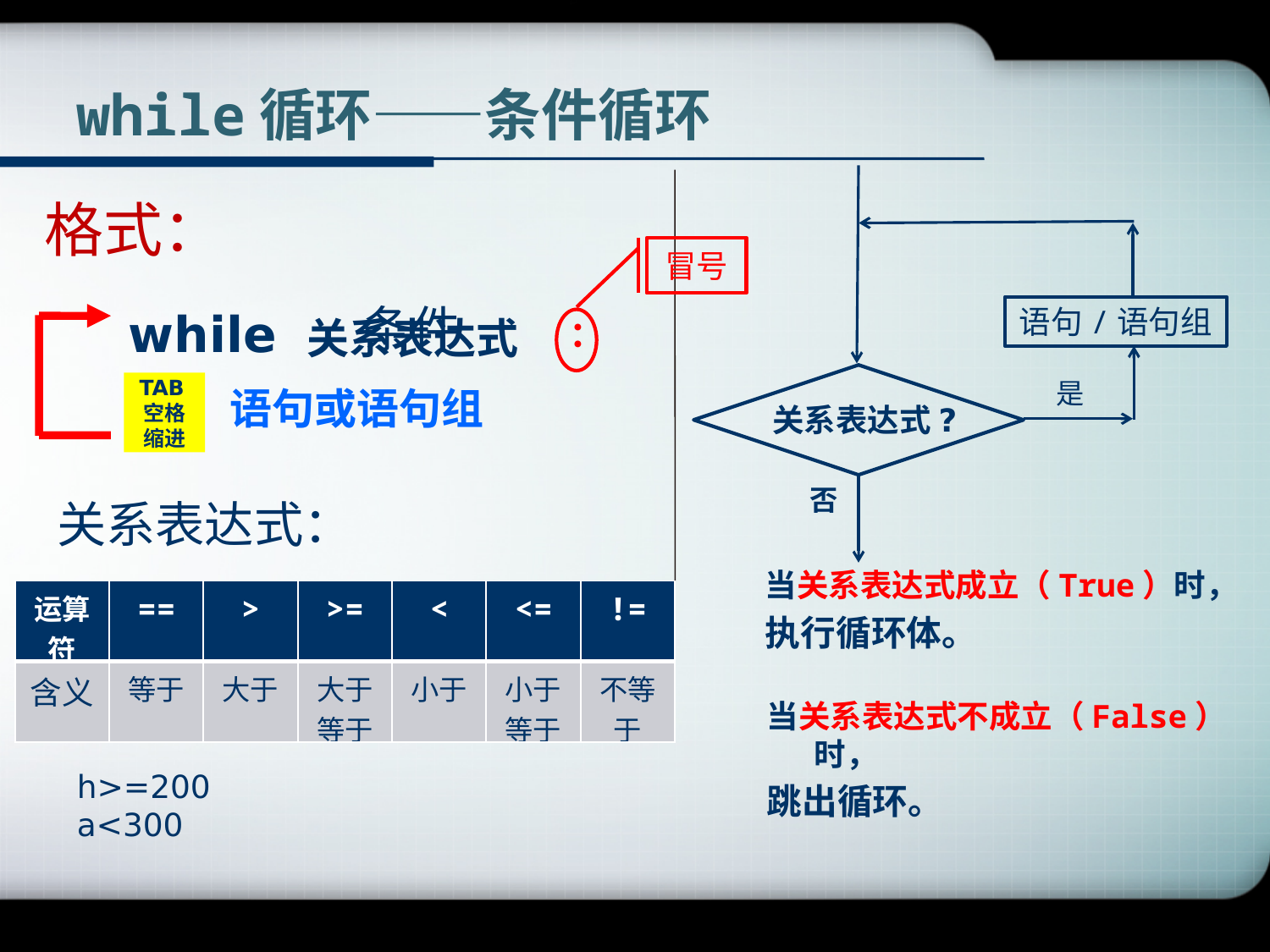

# while循环——条件循环

关系表达式?

格式：
语句/语句组
当关系表达式成立（True）时，
执行循环体。
是
冒号

条件
 while

关系表达式
：

TAB空格缩进
语句或语句组
否
当关系表达式不成立（False）时，
跳出循环。

关系表达式：
| 运算符 | == | > | >= | < | <= | != |
| --- | --- | --- | --- | --- | --- | --- |
| 含义 | 等于 | 大于 | 大于 等于 | 小于 | 小于 等于 | 不等于 |
h>=200
a<300